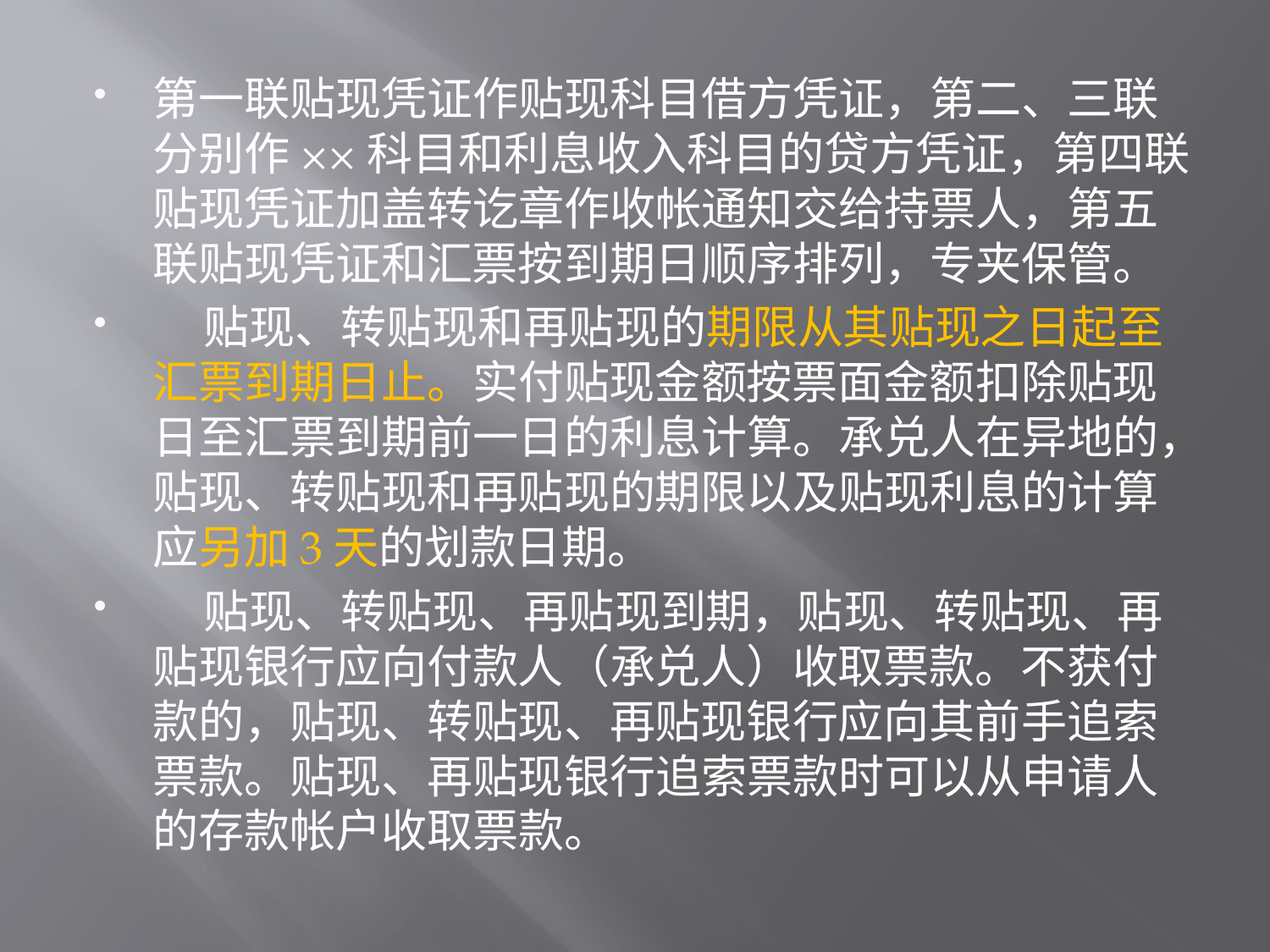

第一联贴现凭证作贴现科目借方凭证，第二、三联分别作××科目和利息收入科目的贷方凭证，第四联贴现凭证加盖转讫章作收帐通知交给持票人，第五联贴现凭证和汇票按到期日顺序排列，专夹保管。
    贴现、转贴现和再贴现的期限从其贴现之日起至汇票到期日止。实付贴现金额按票面金额扣除贴现日至汇票到期前一日的利息计算。承兑人在异地的，贴现、转贴现和再贴现的期限以及贴现利息的计算应另加3天的划款日期。
    贴现、转贴现、再贴现到期，贴现、转贴现、再贴现银行应向付款人（承兑人）收取票款。不获付款的，贴现、转贴现、再贴现银行应向其前手追索票款。贴现、再贴现银行追索票款时可以从申请人的存款帐户收取票款。